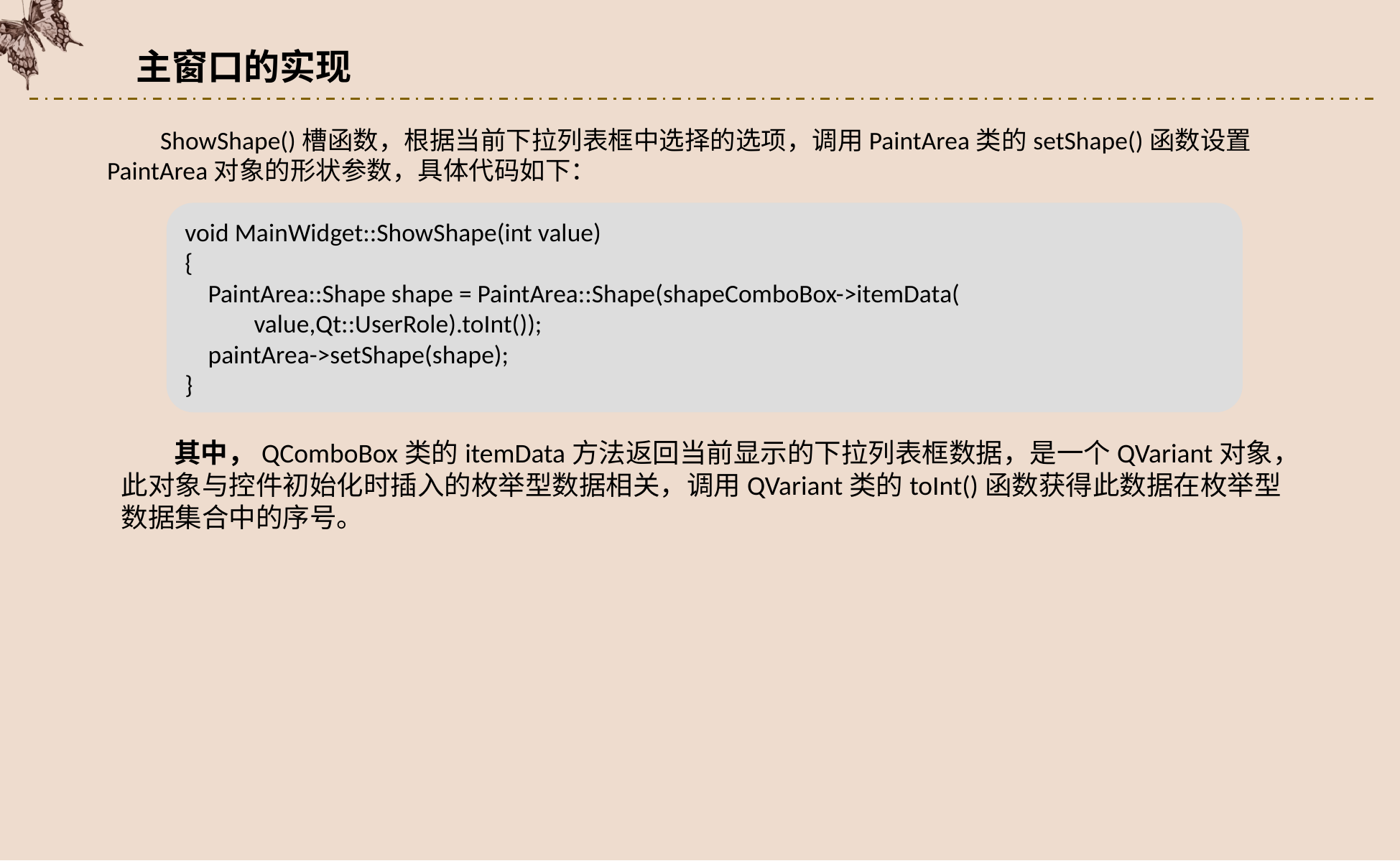

主窗口的实现
ShowShape()槽函数，根据当前下拉列表框中选择的选项，调用PaintArea类的setShape()函数设置PaintArea对象的形状参数，具体代码如下：
void MainWidget::ShowShape(int value)
{
    PaintArea::Shape shape = PaintArea::Shape(shapeComboBox->itemData(
            value,Qt::UserRole).toInt());
    paintArea->setShape(shape);
}
其中，QComboBox类的itemData方法返回当前显示的下拉列表框数据，是一个QVariant对象，此对象与控件初始化时插入的枚举型数据相关，调用QVariant类的toInt()函数获得此数据在枚举型数据集合中的序号。